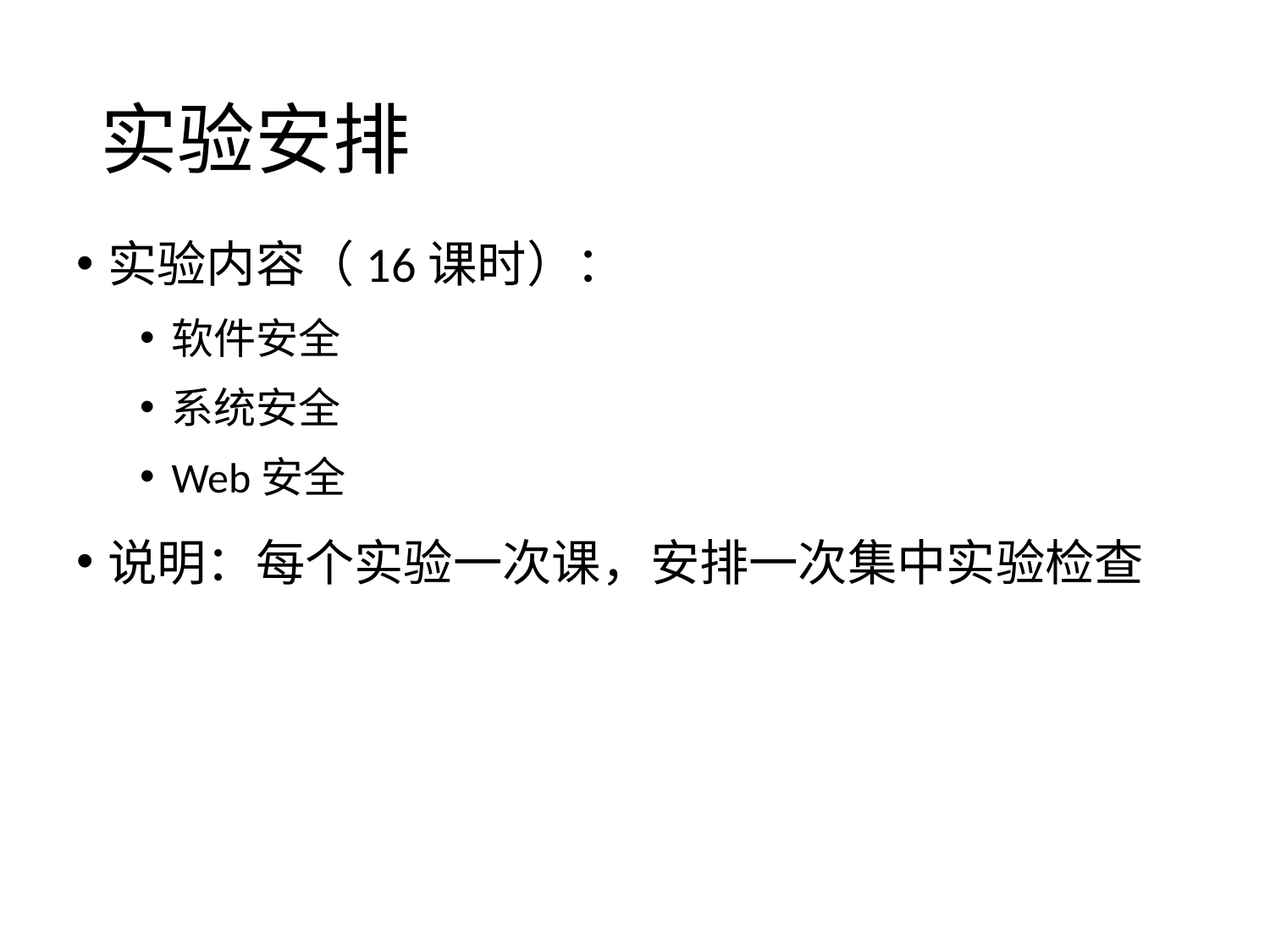

# 实验安排
实验内容（16课时）：
软件安全
系统安全
Web安全
说明：每个实验一次课，安排一次集中实验检查